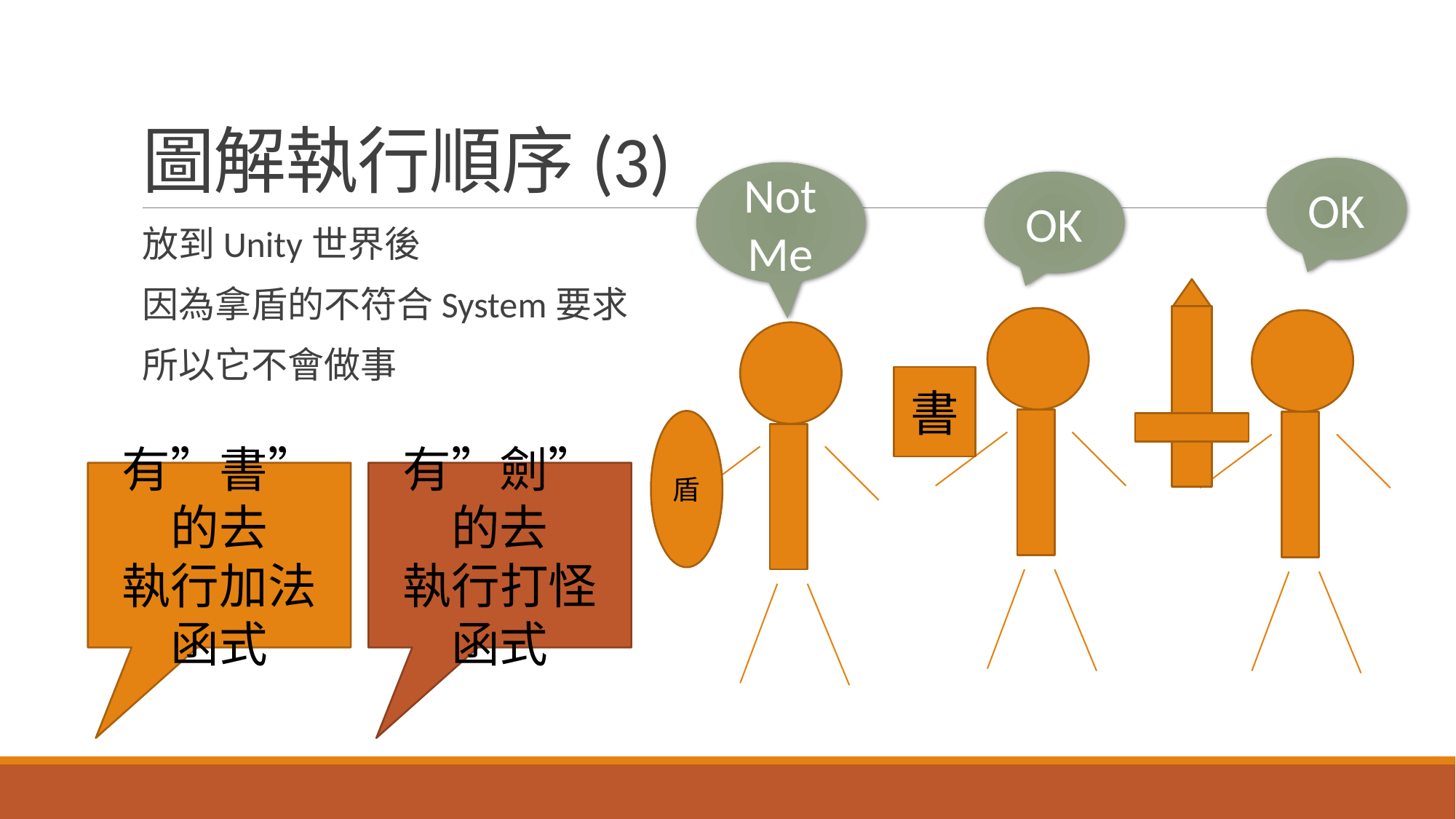

# 圖解執行順序(3)
OK
Not
Me
OK
放到Unity世界後
因為拿盾的不符合System要求
所以它不會做事

書

盾

有”書”的去
執行加法函式
有”劍”的去
執行打怪函式